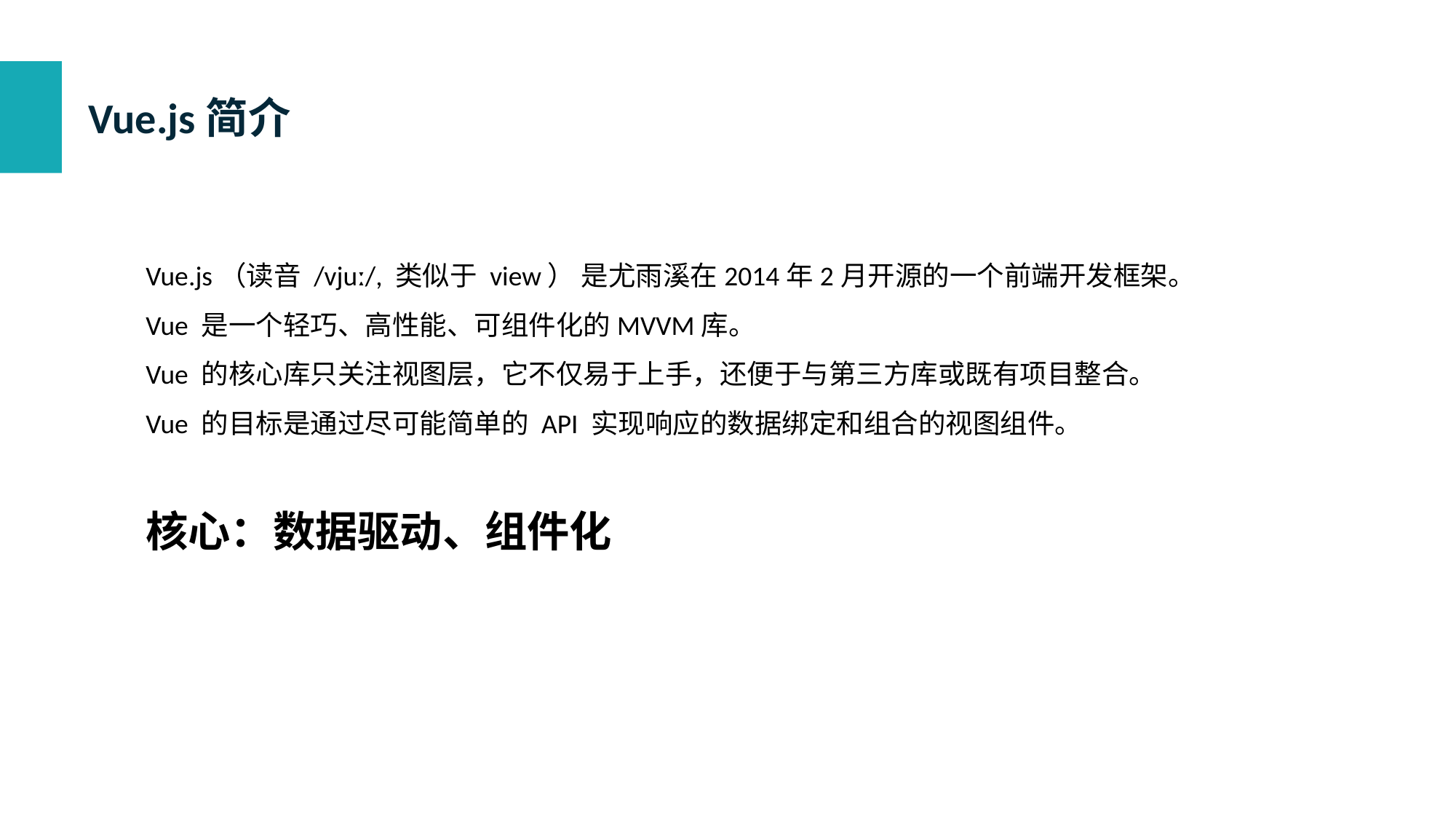

Vue.js简介
Vue.js（读音 /vjuː/, 类似于 view） 是尤雨溪在2014年2月开源的一个前端开发框架。
Vue 是一个轻巧、高性能、可组件化的MVVM库。
Vue 的核心库只关注视图层，它不仅易于上手，还便于与第三方库或既有项目整合。
Vue 的目标是通过尽可能简单的 API 实现响应的数据绑定和组合的视图组件。

核心：数据驱动、组件化